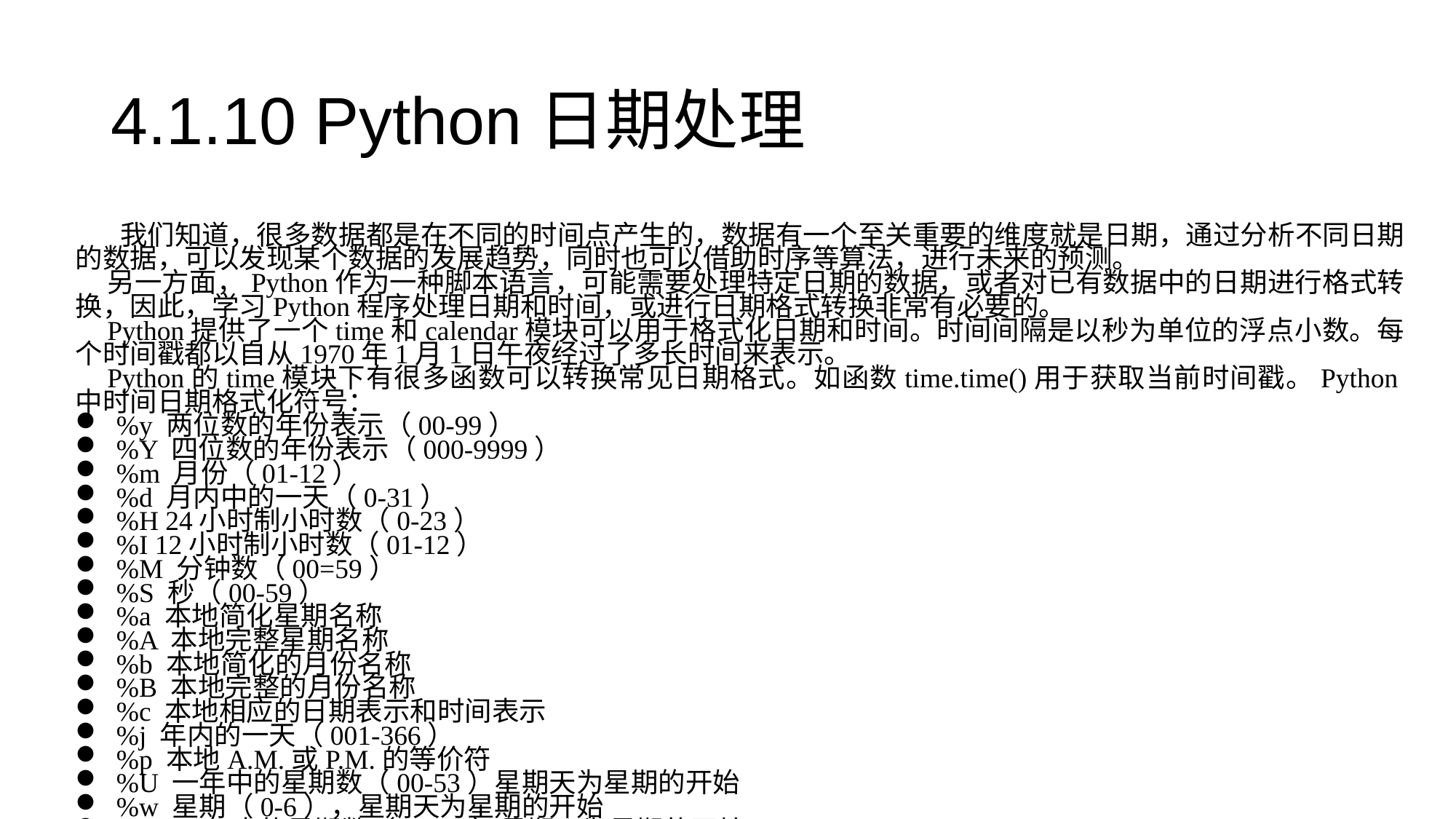

# 4.1.10 Python日期处理
 我们知道，很多数据都是在不同的时间点产生的，数据有一个至关重要的维度就是日期，通过分析不同日期的数据，可以发现某个数据的发展趋势，同时也可以借助时序等算法，进行未来的预测。
另一方面，Python作为一种脚本语言，可能需要处理特定日期的数据，或者对已有数据中的日期进行格式转换，因此，学习Python程序处理日期和时间，或进行日期格式转换非常有必要的。
Python提供了一个time和calendar模块可以用于格式化日期和时间。时间间隔是以秒为单位的浮点小数。每个时间戳都以自从1970年1月1日午夜经过了多长时间来表示。
Python的time模块下有很多函数可以转换常见日期格式。如函数time.time()用于获取当前时间戳。Python中时间日期格式化符号：
%y 两位数的年份表示（00-99）
%Y 四位数的年份表示（000-9999）
%m 月份（01-12）
%d 月内中的一天（0-31）
%H 24小时制小时数（0-23）
%I 12小时制小时数（01-12）
%M 分钟数（00=59）
%S 秒（00-59）
%a 本地简化星期名称
%A 本地完整星期名称
%b 本地简化的月份名称
%B 本地完整的月份名称
%c 本地相应的日期表示和时间表示
%j 年内的一天（001-366）
%p 本地A.M.或P.M.的等价符
%U 一年中的星期数（00-53）星期天为星期的开始
%w 星期（0-6），星期天为星期的开始
%W 一年中的星期数（00-53）星期一为星期的开始
%x 本地相应的日期表示
%X 本地相应的时间表示